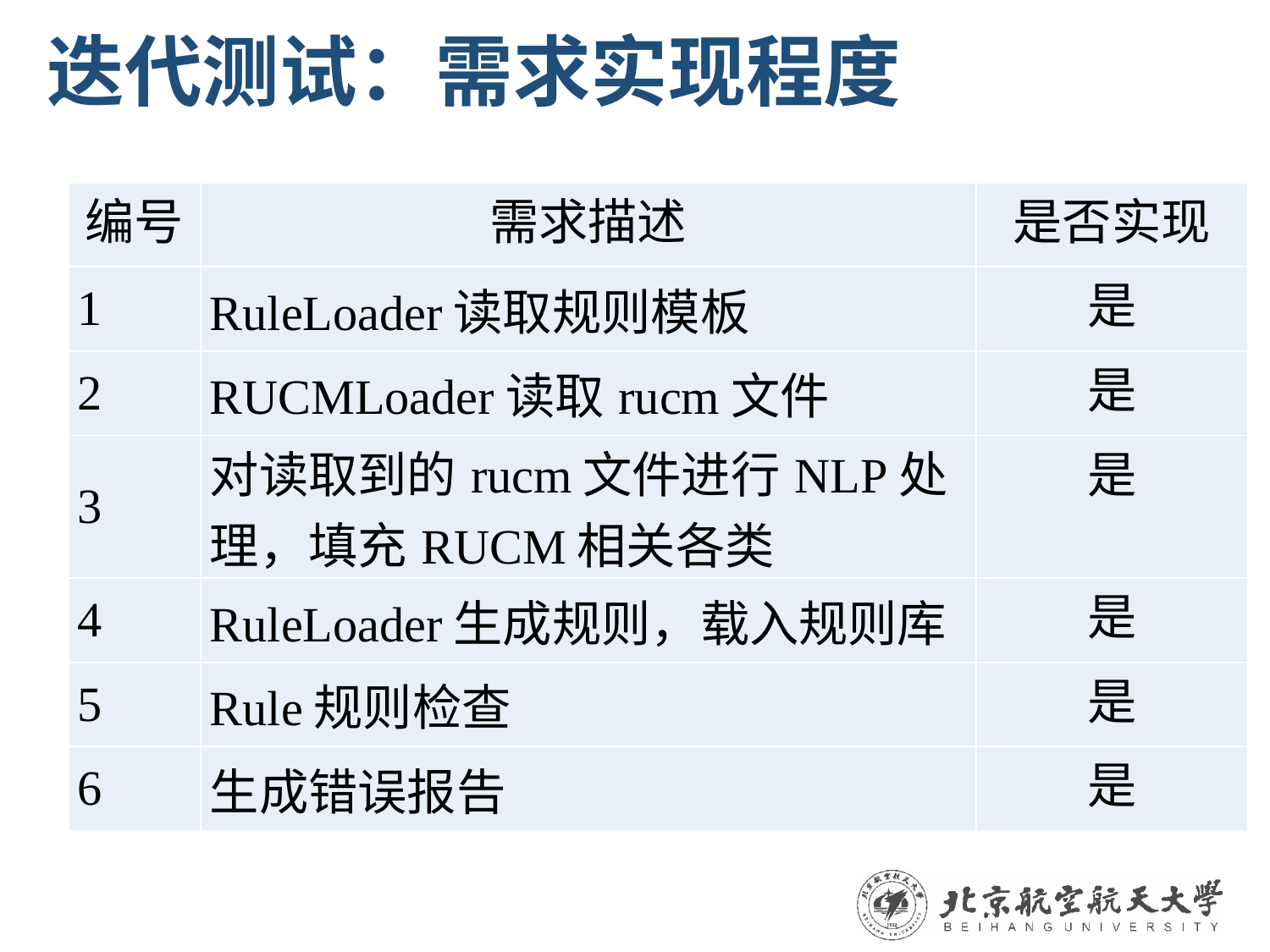

# 迭代测试：需求实现程度
| 编号 | 需求描述 | 是否实现 |
| --- | --- | --- |
| 1 | RuleLoader读取规则模板 | 是 |
| 2 | RUCMLoader读取rucm文件 | 是 |
| 3 | 对读取到的rucm文件进行NLP处理，填充RUCM相关各类 | 是 |
| 4 | RuleLoader生成规则，载入规则库 | 是 |
| 5 | Rule规则检查 | 是 |
| 6 | 生成错误报告 | 是 |